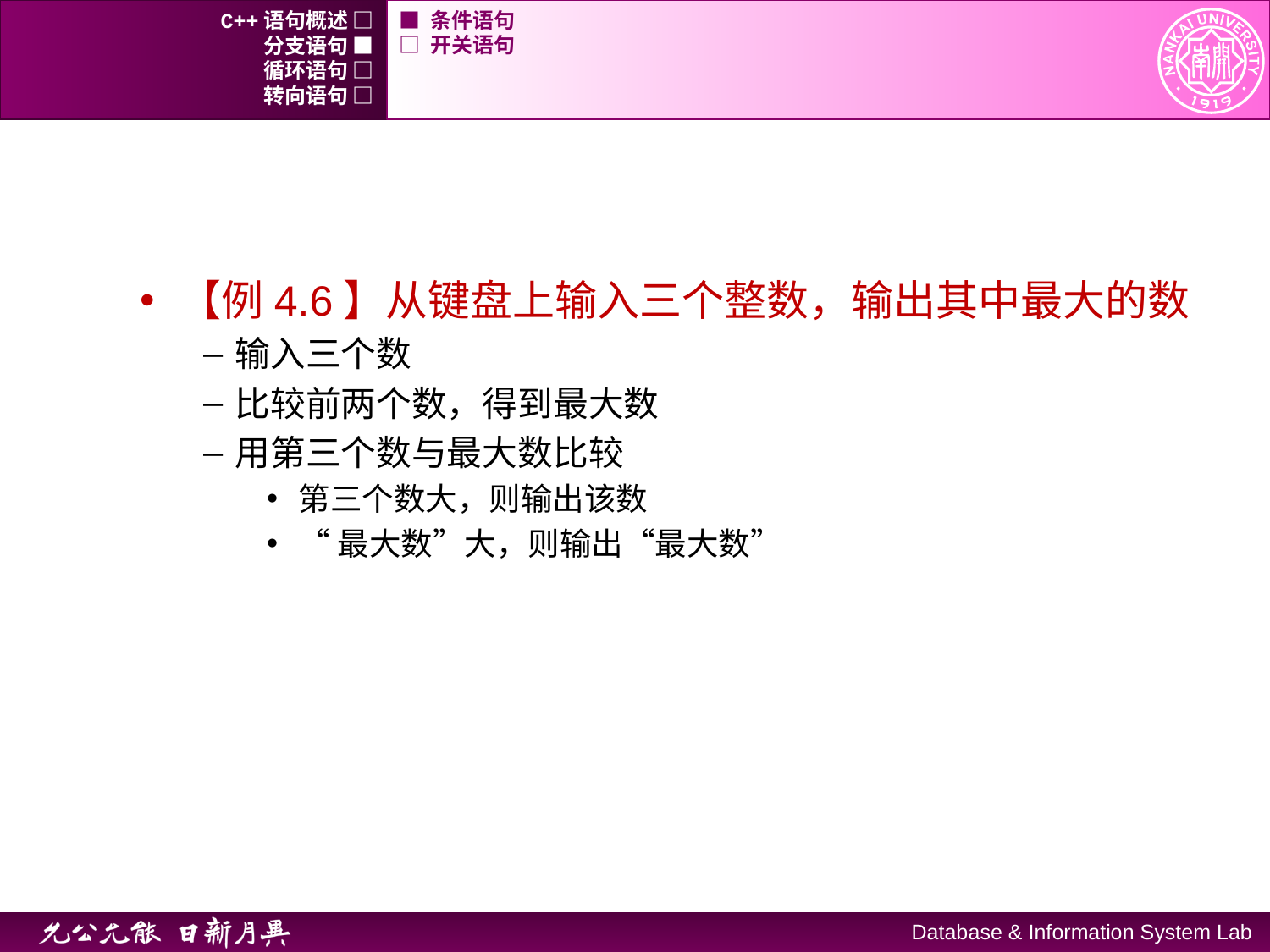

C++语句概述 □
■ 条件语句
分支语句 ■
□ 开关语句
循环语句 □

转向语句 □

【例4.6】从键盘上输入三个整数，输出其中最大的数
输入三个数
比较前两个数，得到最大数
用第三个数与最大数比较
第三个数大，则输出该数
“最大数”大，则输出“最大数”